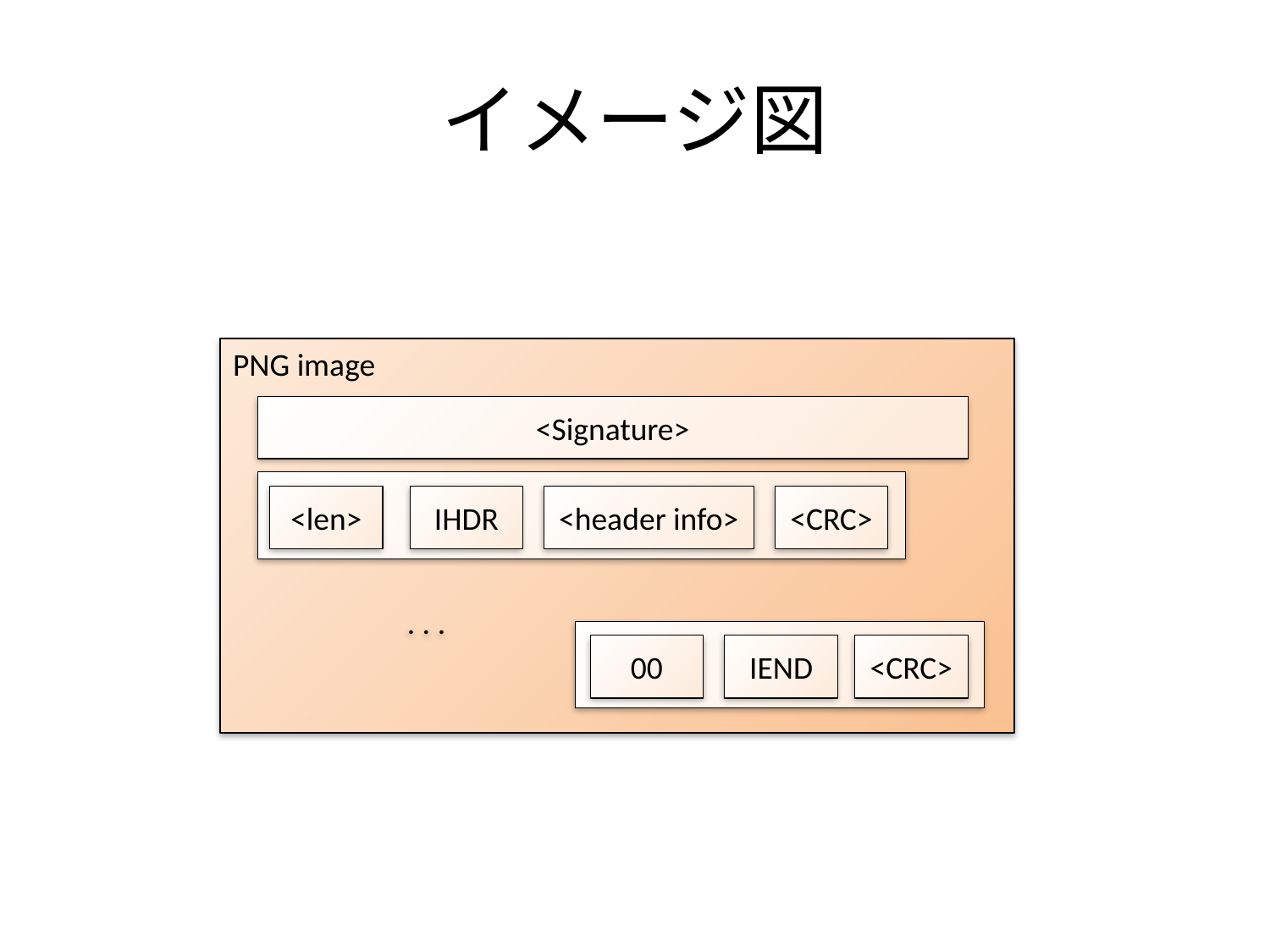

# イメージ図

PNG image
<Signature>

<len>
IHDR
<header info>
<CRC>
. . .

00
IEND
<CRC>